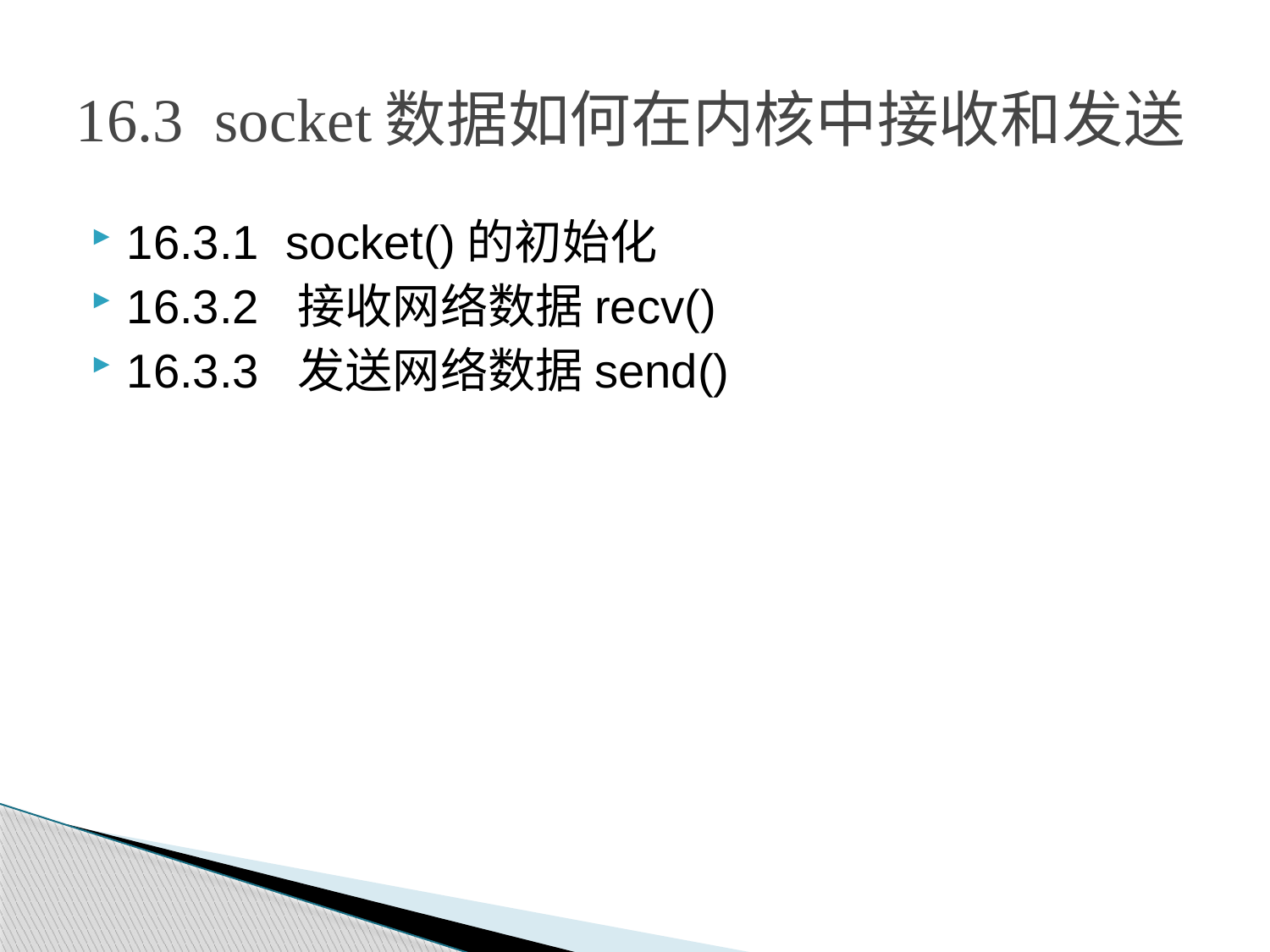

# 16.3  socket数据如何在内核中接收和发送
16.3.1  socket()的初始化
16.3.2  接收网络数据recv()
16.3.3  发送网络数据send()